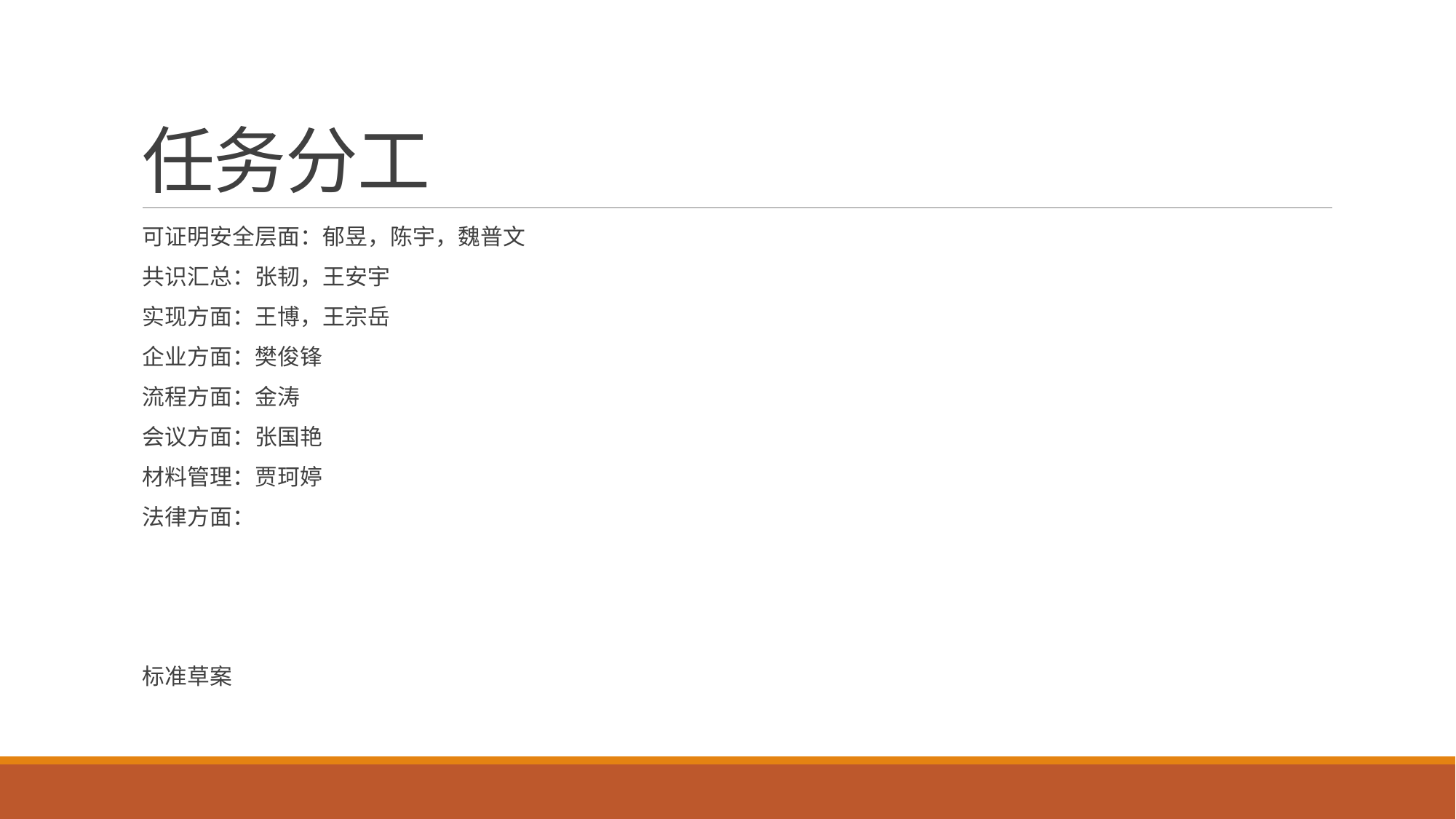

# 任务分工
可证明安全层面：郁昱，陈宇，魏普文
共识汇总：张韧，王安宇
实现方面：王博，王宗岳
企业方面：樊俊锋
流程方面：金涛
会议方面：张国艳
材料管理：贾珂婷
法律方面：

标准草案